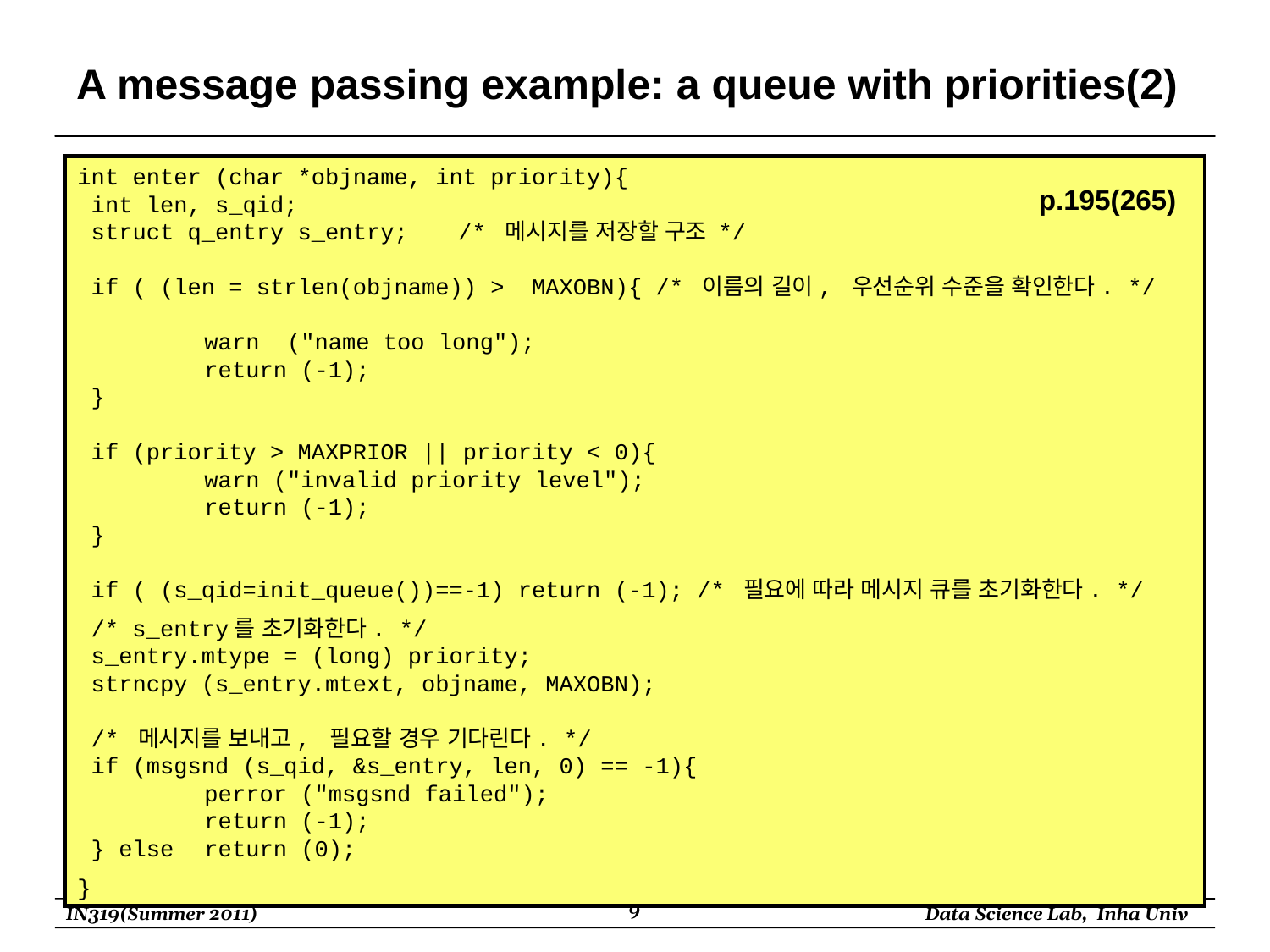

# A message passing example: a queue with priorities(2)

int enter (char *objname, int priority){
 int len, s_qid;
 struct q_entry s_entry;	/* 메시지를 저장할 구조 */
 if ( (len = strlen(objname)) >  MAXOBN){ /* 이름의 길이, 우선순위 수준을 확인한다. */
 	warn  ("name too long");
 	return (-1);
 }
 if (priority > MAXPRIOR || priority < 0){
 	warn ("invalid priority level");
 	return (-1);
 }
 if ( (s_qid=init_queue())==-1) return (-1); /* 필요에 따라 메시지 큐를 초기화한다. */
 /* s_entry를 초기화한다. */
 s_entry.mtype = (long) priority;
 strncpy (s_entry.mtext, objname, MAXOBN);
 /* 메시지를 보내고, 필요할 경우 기다린다. */
 if (msgsnd (s_qid, &s_entry, len, 0) == -1){
 	perror ("msgsnd failed");
 	return (-1);
 } else 	return (0);
}
p.195(265)
9